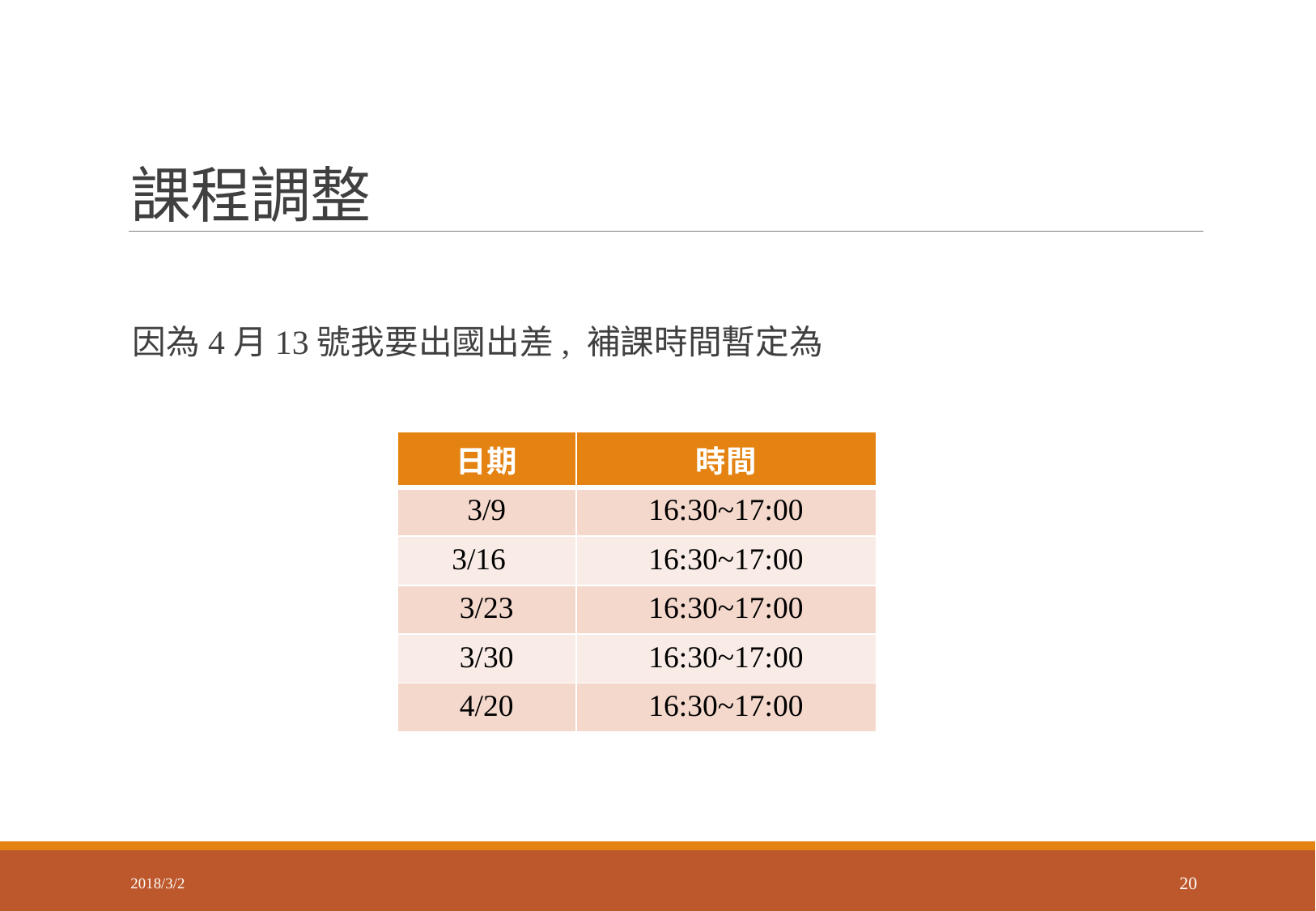

# 課程調整

因為4月13號我要出國出差, 補課時間暫定為

| 日期 | 時間 |
| --- | --- |
| 3/9 | 16:30~17:00 |
| 3/16 | 16:30~17:00 |
| 3/23 | 16:30~17:00 |
| 3/30 | 16:30~17:00 |
| 4/20 | 16:30~17:00 |
2018/3/2
20